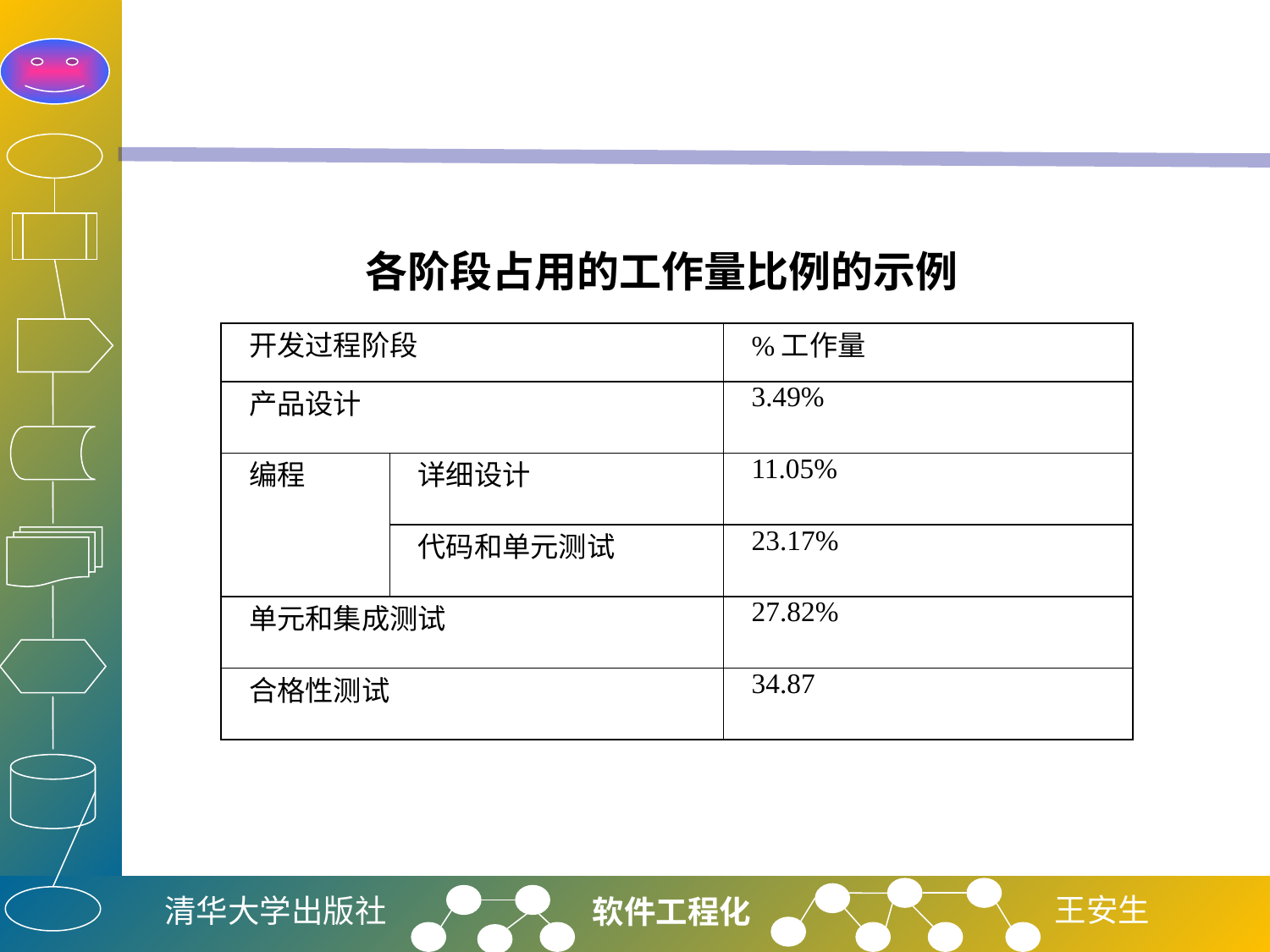

#
各阶段占用的工作量比例的示例
| 开发过程阶段 |  | %工作量 |
| --- | --- | --- |
| 产品设计 |  | 3.49% |
| 编程 | 详细设计 | 11.05% |
|  | 代码和单元测试 | 23.17% |
| 单元和集成测试 |  | 27.82% |
| 合格性测试 |  | 34.87 |